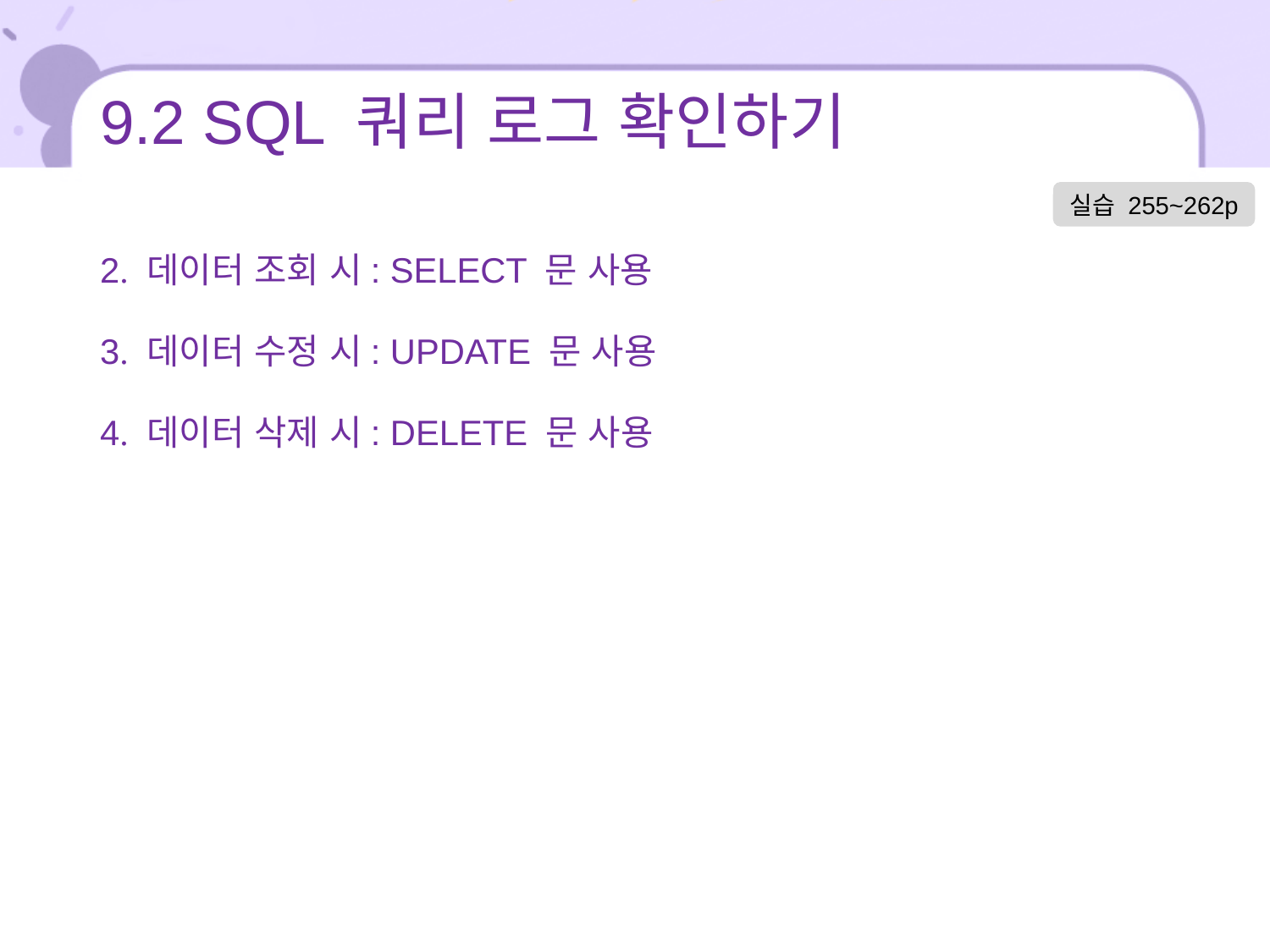

# 9.2 SQL 쿼리 로그 확인하기
실습 255~262p
2. 데이터 조회 시: SELECT 문 사용
3. 데이터 수정 시: UPDATE 문 사용
4. 데이터 삭제 시: DELETE 문 사용